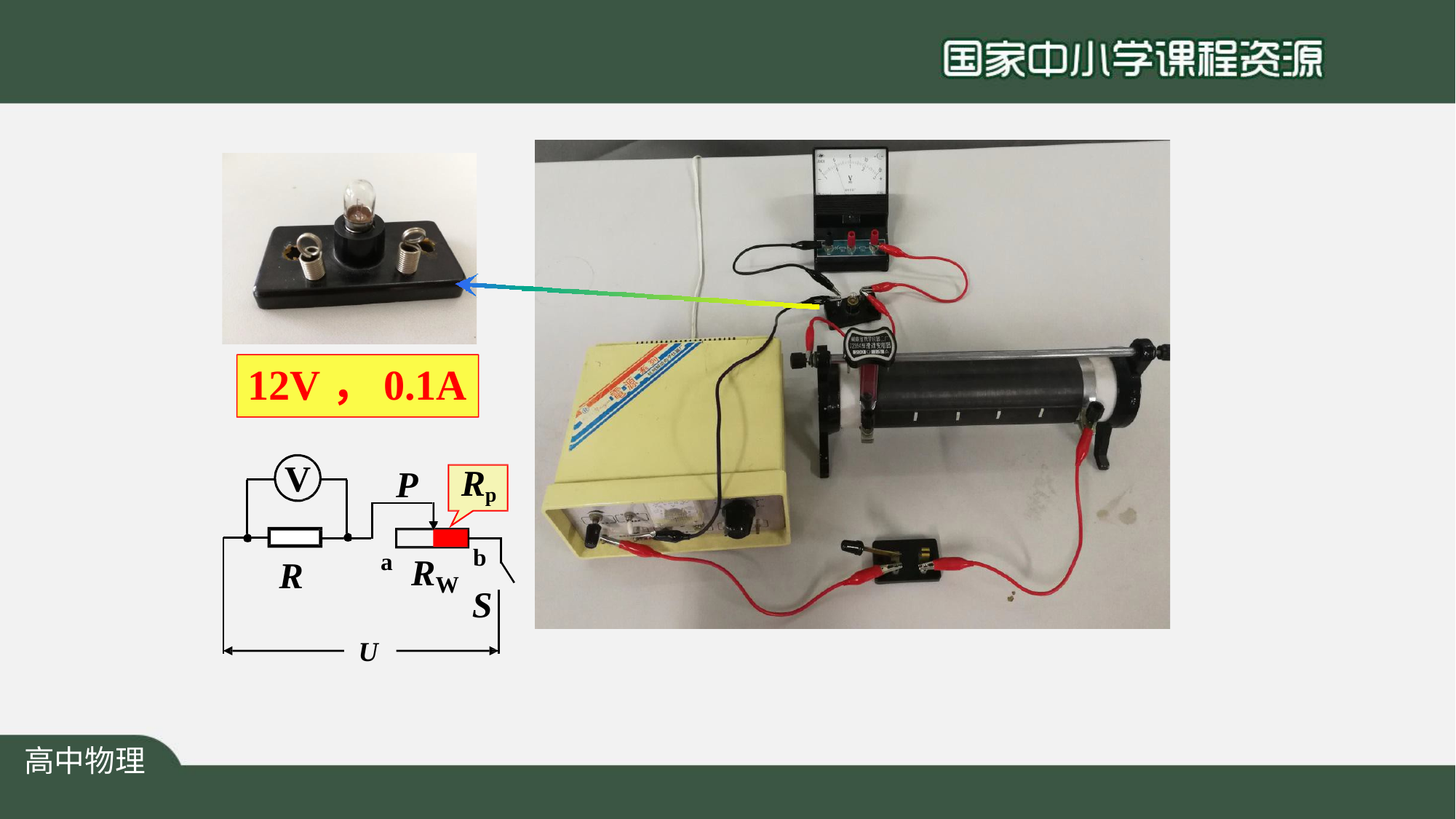

# 12V，0.1A
V

Rp
P

b
S

a
R
R

W

U

高中物理